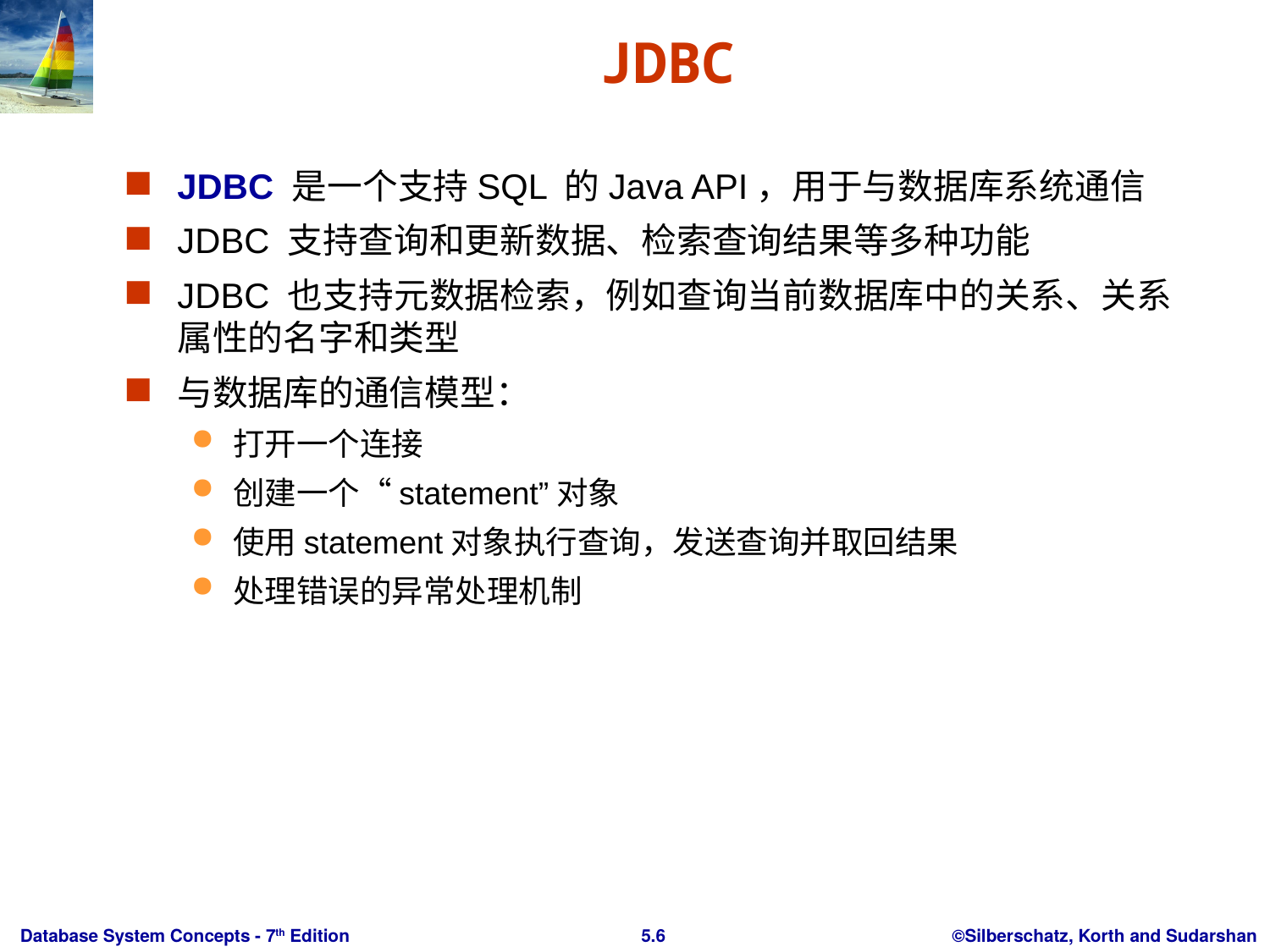

# JDBC
JDBC 是一个支持SQL 的Java API，用于与数据库系统通信
JDBC 支持查询和更新数据、检索查询结果等多种功能
JDBC 也支持元数据检索，例如查询当前数据库中的关系、关系属性的名字和类型
与数据库的通信模型：
打开一个连接
创建一个“statement”对象
使用statement对象执行查询，发送查询并取回结果
处理错误的异常处理机制